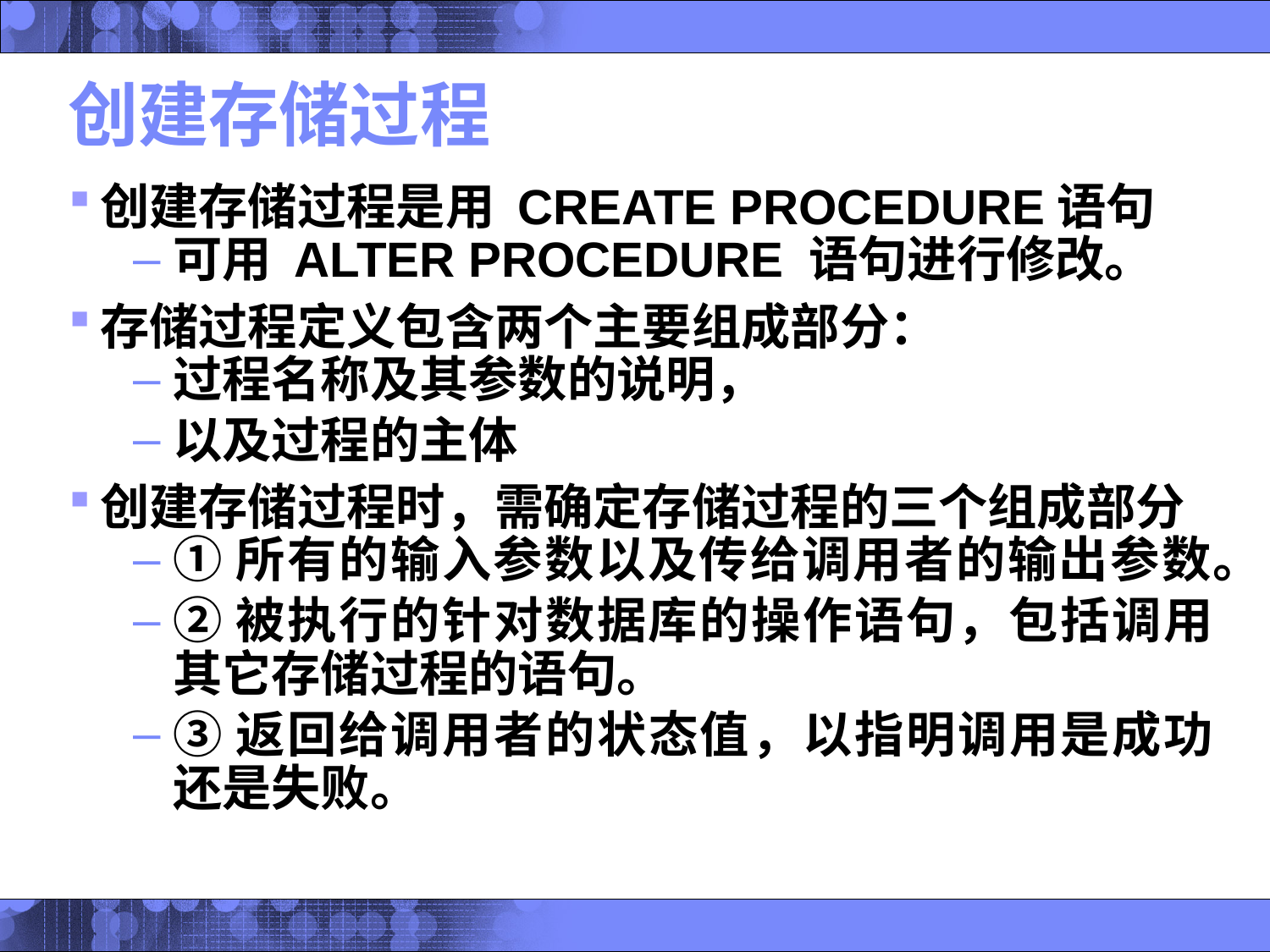

# 创建存储过程
创建存储过程是用 CREATE PROCEDURE语句
可用 ALTER PROCEDURE 语句进行修改。
存储过程定义包含两个主要组成部分：
过程名称及其参数的说明，
以及过程的主体
创建存储过程时，需确定存储过程的三个组成部分
①所有的输入参数以及传给调用者的输出参数。
②被执行的针对数据库的操作语句，包括调用其它存储过程的语句。
③返回给调用者的状态值，以指明调用是成功还是失败。